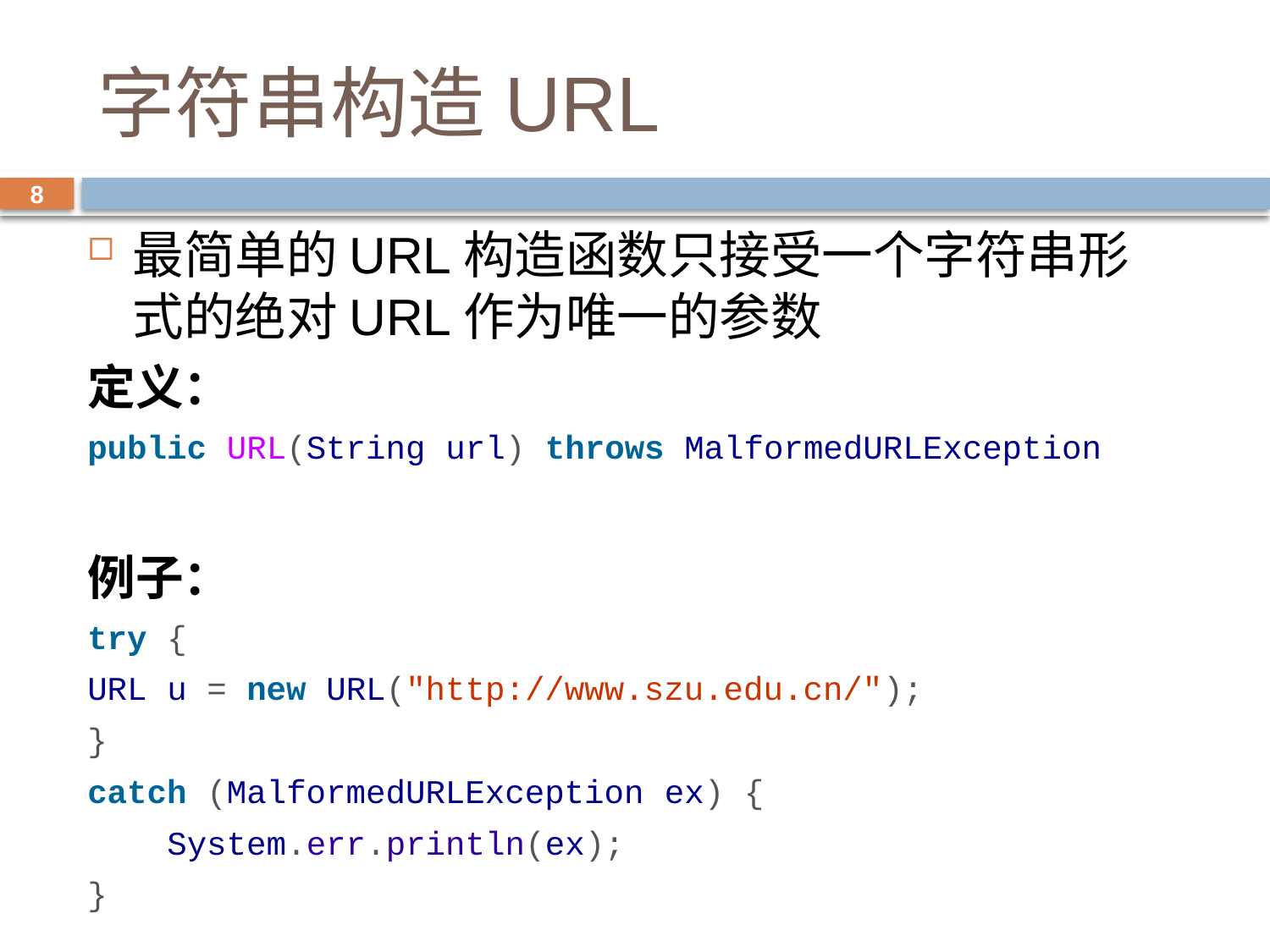

# 字符串构造URL
8
最简单的URL构造函数只接受一个字符串形式的绝对URL作为唯一的参数
定义：
public URL(String url) throws MalformedURLException

例子：
try {
URL u = new URL("http://www.szu.edu.cn/");
}
catch (MalformedURLException ex) {
    System.err.println(ex);
}